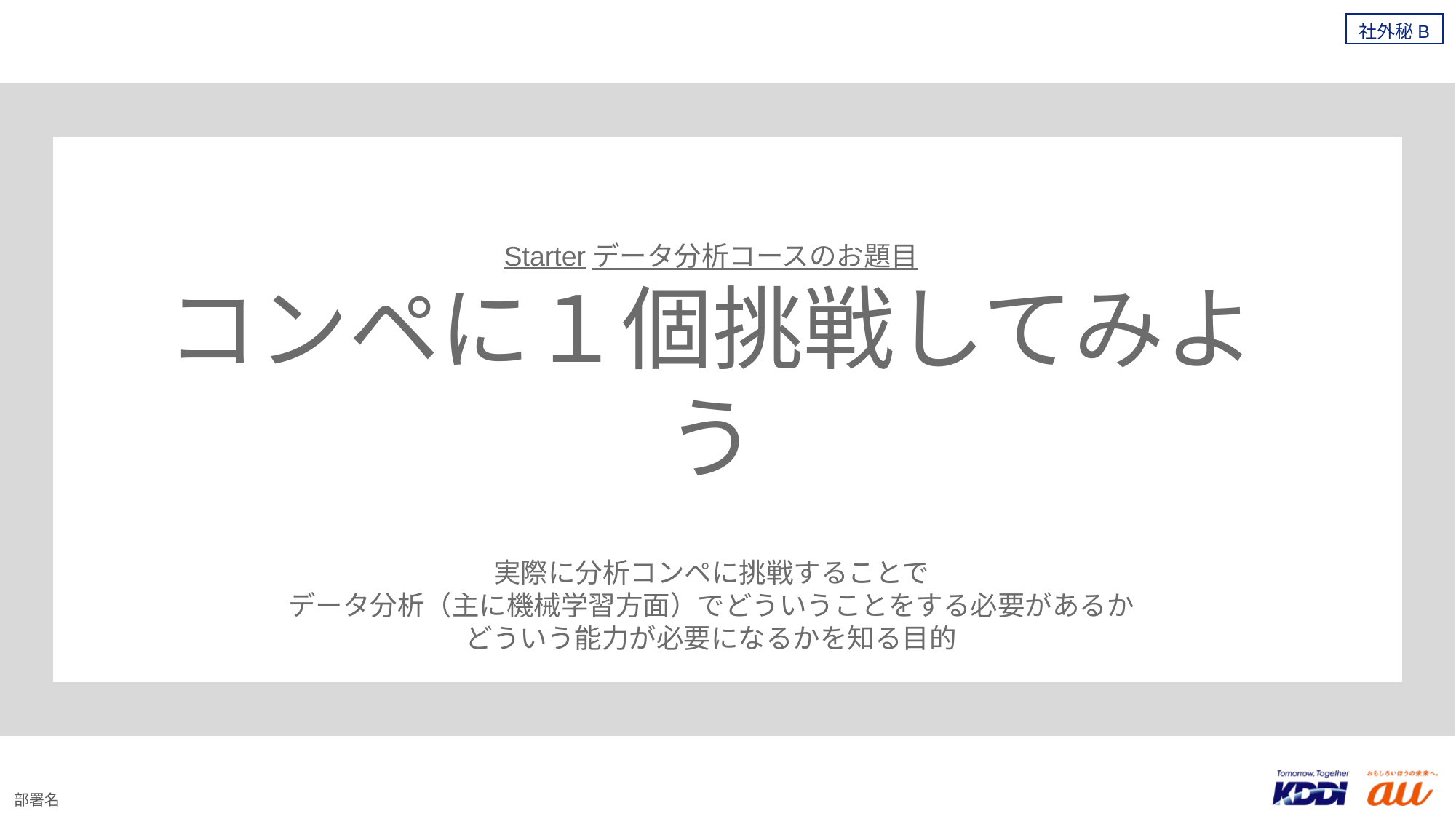

Starterデータ分析コースのお題目
コンペに１個挑戦してみよう

実際に分析コンペに挑戦することで
データ分析（主に機械学習方面）でどういうことをする必要があるか
どういう能力が必要になるかを知る目的